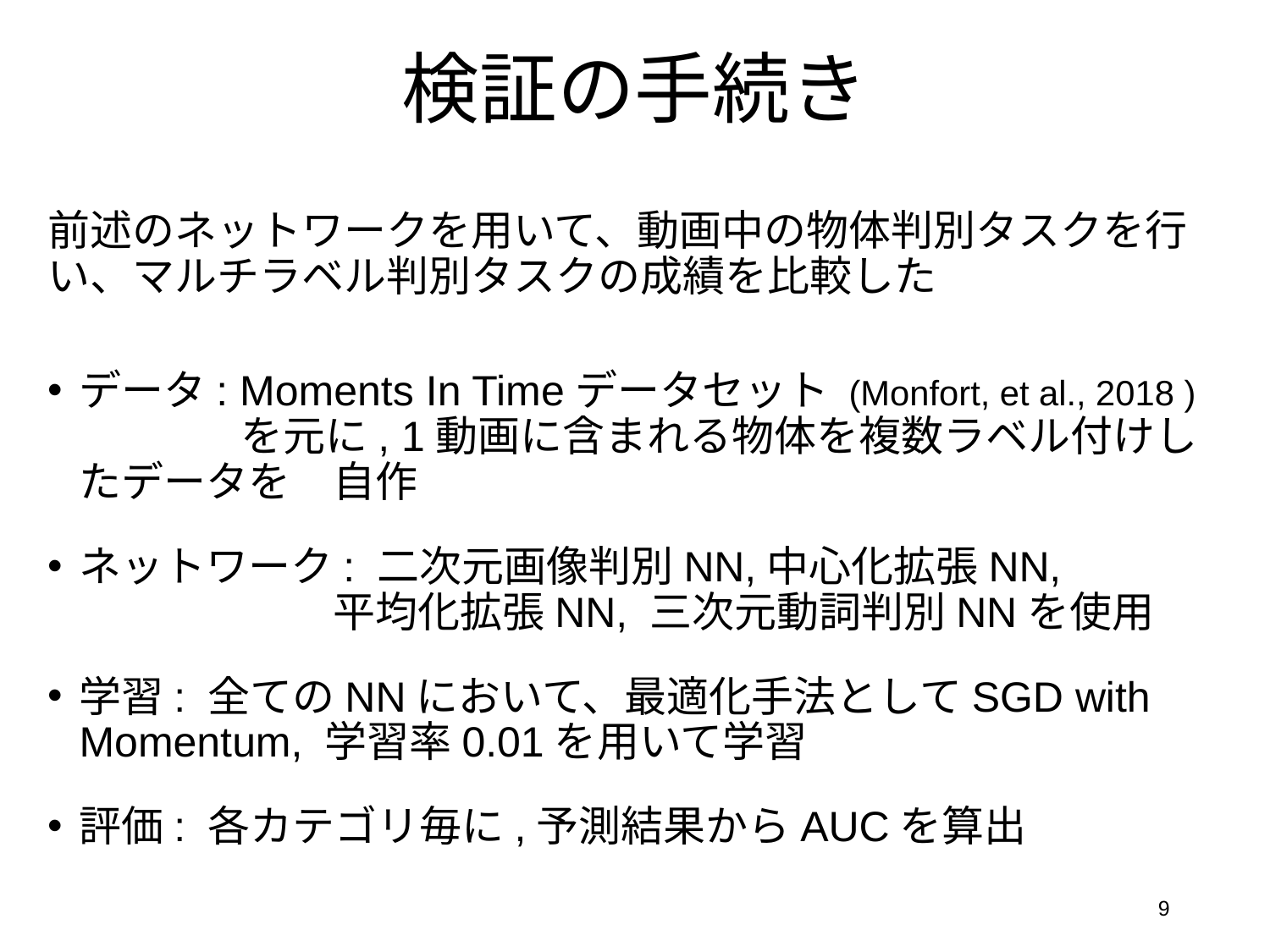

# 検証の手続き
前述のネットワークを用いて、動画中の物体判別タスクを行い、マルチラベル判別タスクの成績を比較した
データ: Moments In Timeデータセット (Monfort, et al., 2018 )
	を元に, 1動画に含まれる物体を複数ラベル付けしたデータを	自作
ネットワーク: 二次元画像判別NN,中心化拡張NN,
		平均化拡張NN, 三次元動詞判別NNを使用
学習: 全てのNNにおいて、最適化手法としてSGD with 	Momentum, 学習率0.01を用いて学習
評価: 各カテゴリ毎に,予測結果からAUCを算出

9